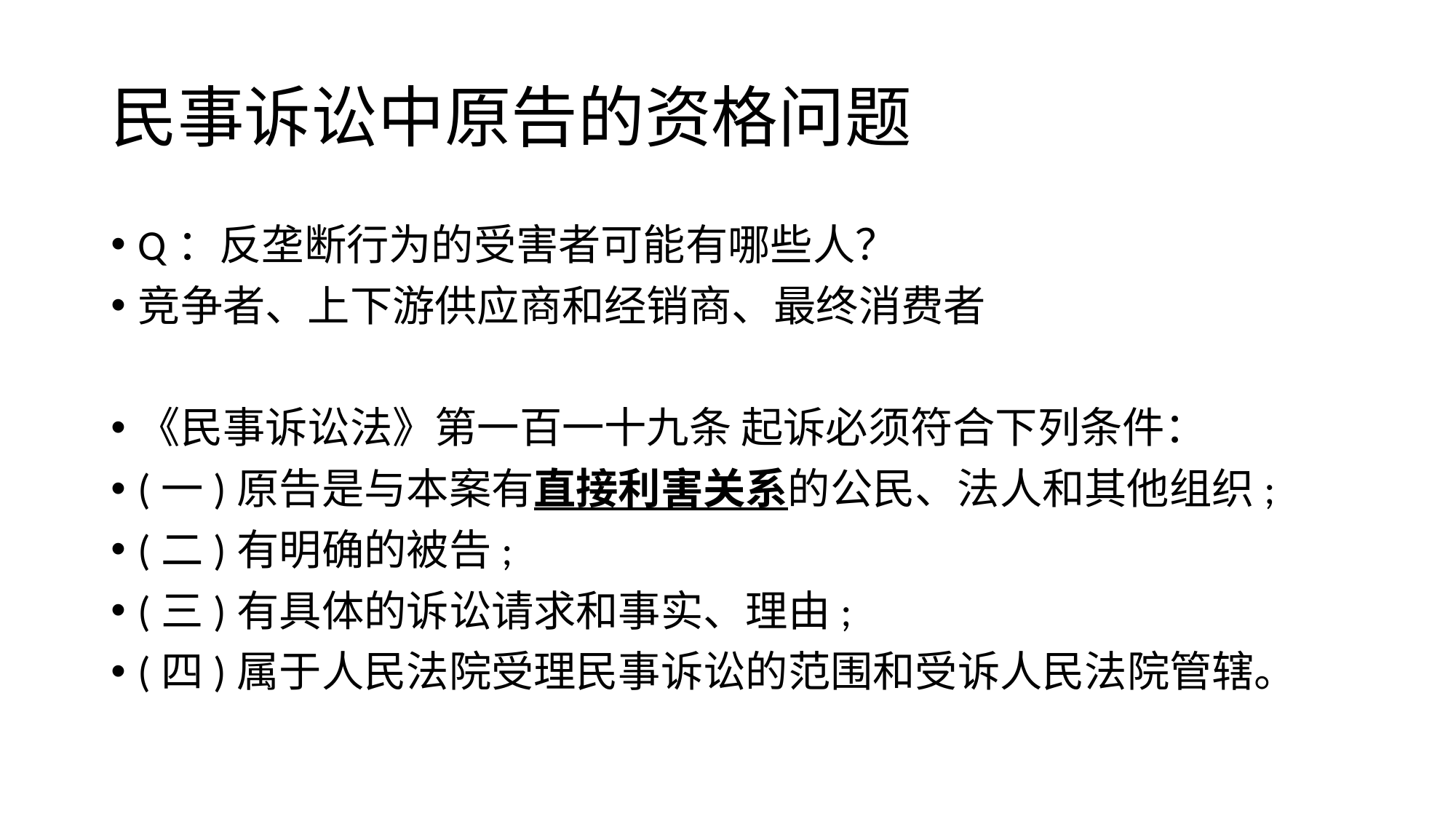

# 民事诉讼中原告的资格问题
Q：反垄断行为的受害者可能有哪些人？
竞争者、上下游供应商和经销商、最终消费者

《民事诉讼法》第一百一十九条 起诉必须符合下列条件：
(一)原告是与本案有直接利害关系的公民、法人和其他组织;
(二)有明确的被告;
(三)有具体的诉讼请求和事实、理由;
(四)属于人民法院受理民事诉讼的范围和受诉人民法院管辖。